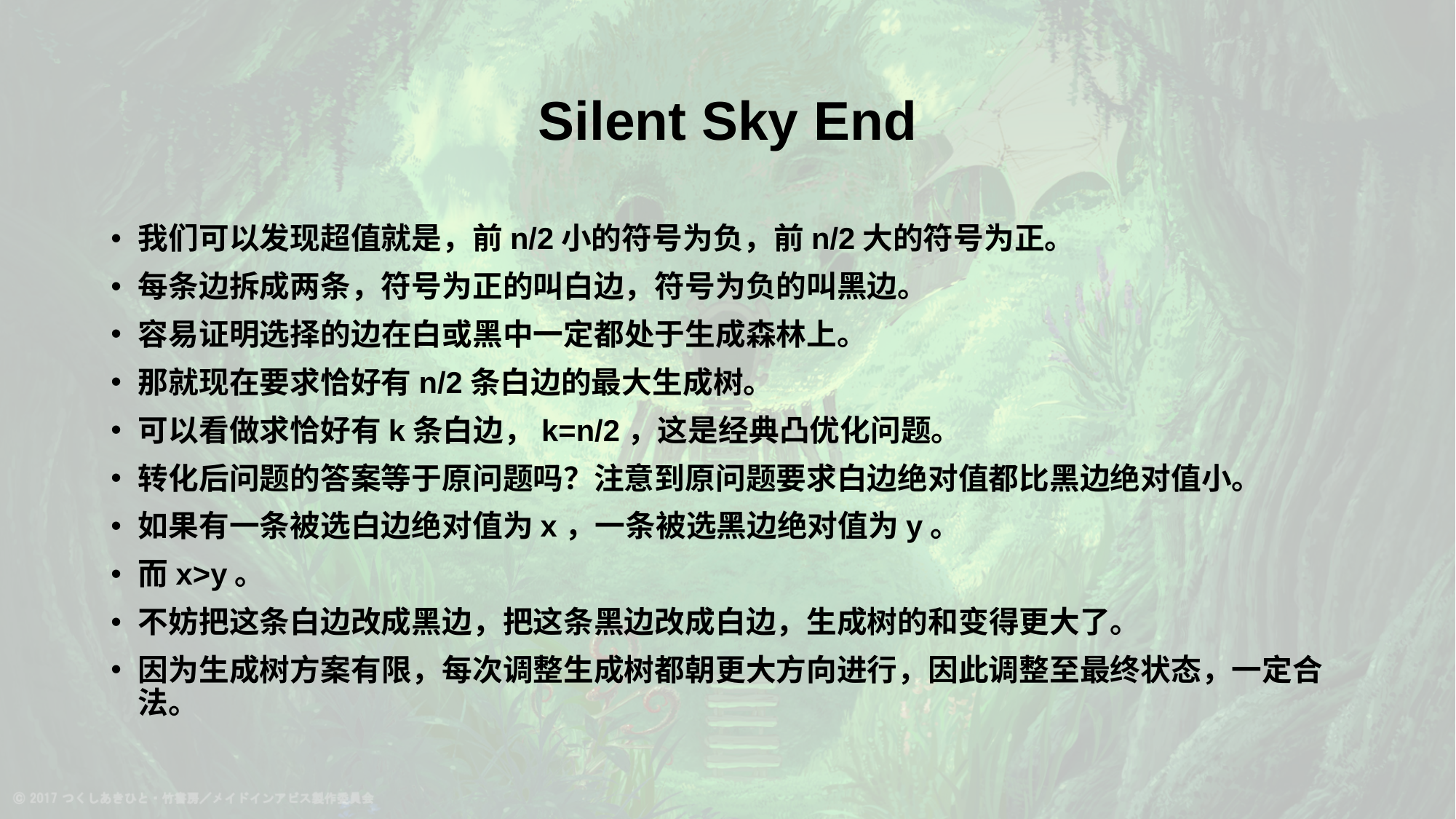

# Silent Sky End
我们可以发现超值就是，前n/2小的符号为负，前n/2大的符号为正。
每条边拆成两条，符号为正的叫白边，符号为负的叫黑边。
容易证明选择的边在白或黑中一定都处于生成森林上。
那就现在要求恰好有n/2条白边的最大生成树。
可以看做求恰好有k条白边，k=n/2，这是经典凸优化问题。
转化后问题的答案等于原问题吗？注意到原问题要求白边绝对值都比黑边绝对值小。
如果有一条被选白边绝对值为x，一条被选黑边绝对值为y。
而x>y。
不妨把这条白边改成黑边，把这条黑边改成白边，生成树的和变得更大了。
因为生成树方案有限，每次调整生成树都朝更大方向进行，因此调整至最终状态，一定合法。